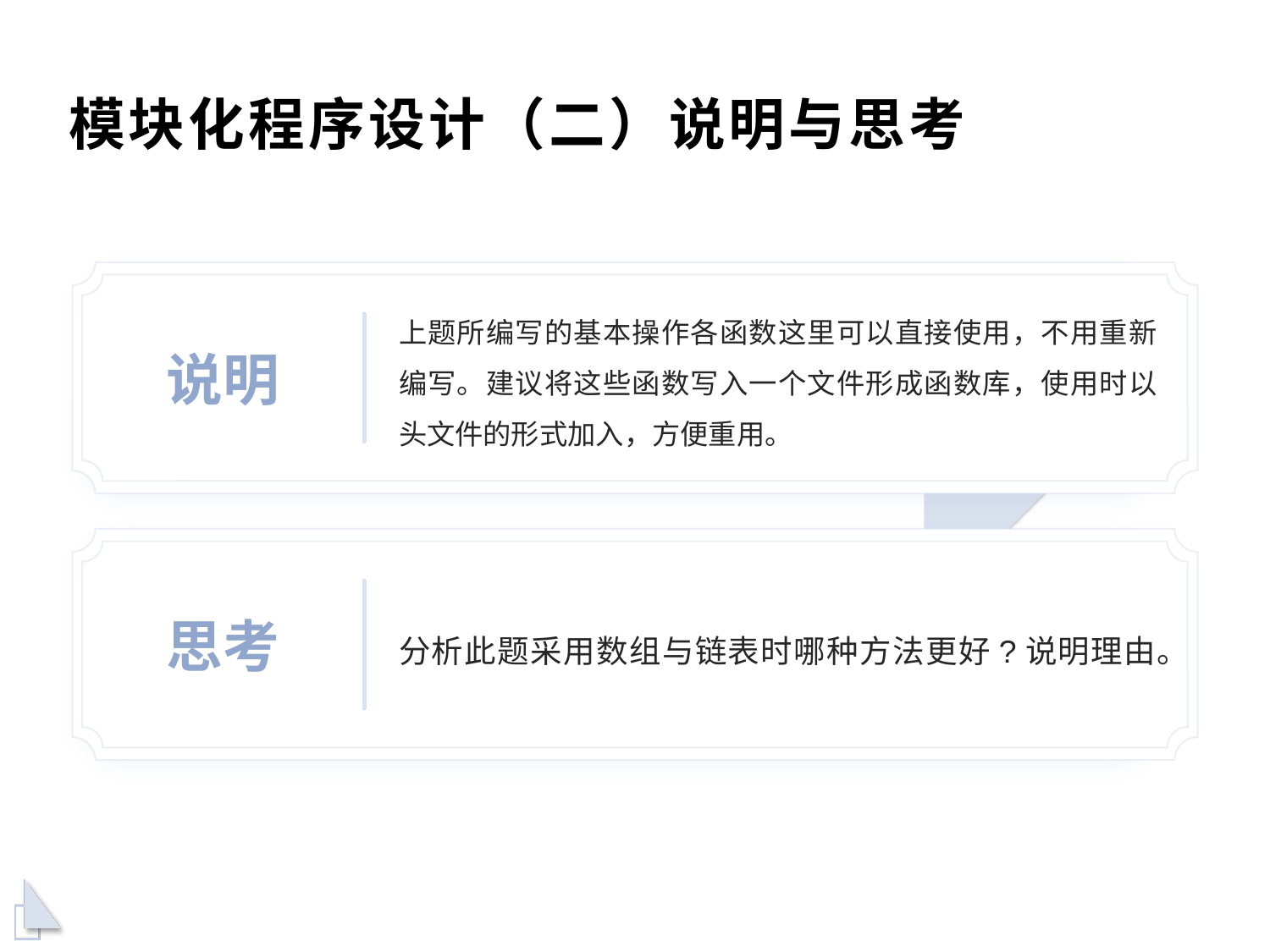

模块化程序设计（二）说明与思考

上题所编写的基本操作各函数这里可以直接使用，不用重新编写。建议将这些函数写入一个文件形成函数库，使用时以头文件的形式加入，方便重用。
说明

分析此题采用数组与链表时哪种方法更好?说明理由。
思考
20